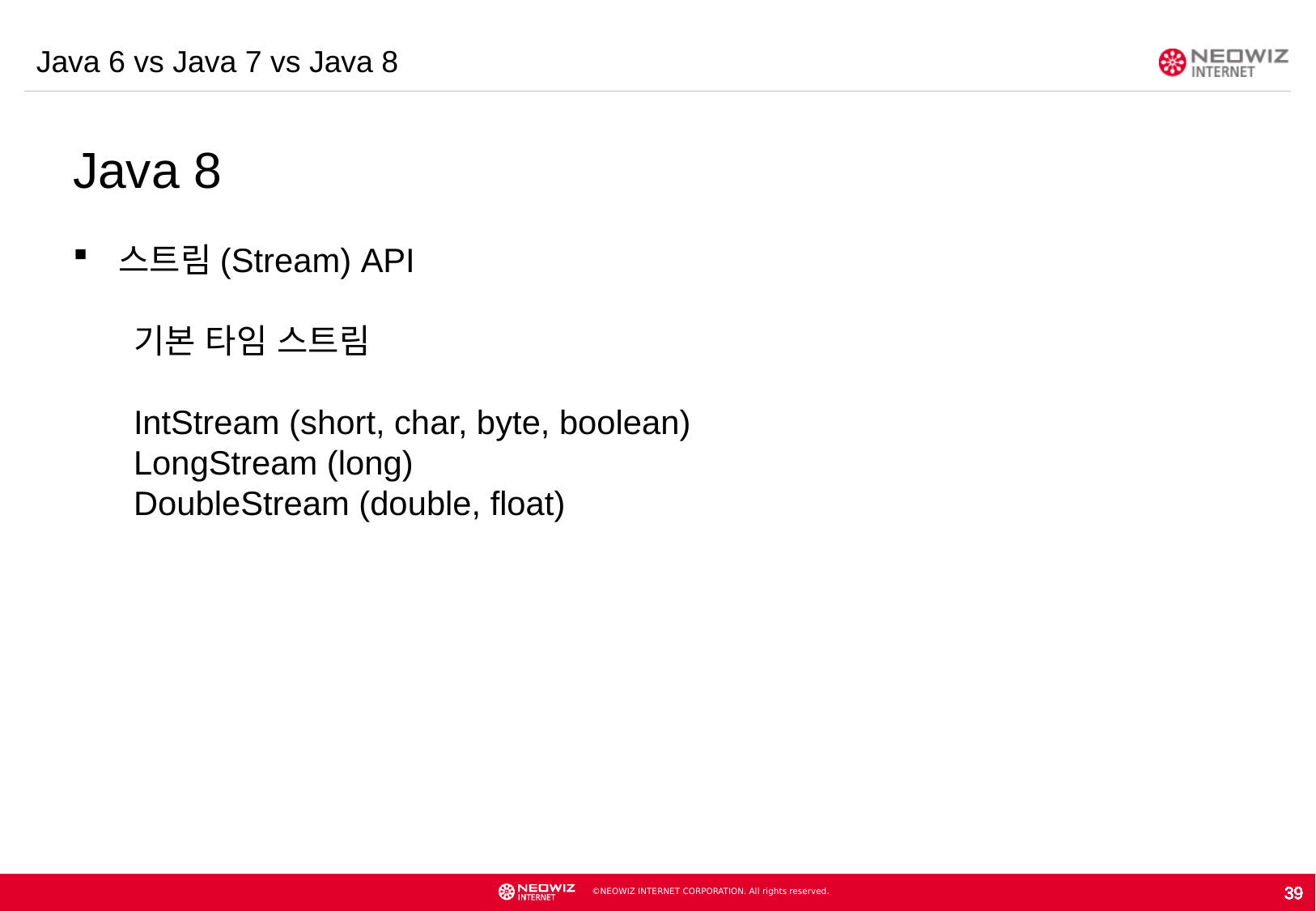

Java 6 vs Java 7 vs Java 8

Java 8

스트림(Stream) API

기본 타임 스트림

IntStream (short, char, byte, boolean)
LongStream (long)
DoubleStream (double, float)
39
39
39
39
39
39
39
39
39
39
39
39
39
39
39
39
39
39
39
39
39
39
39
39
39